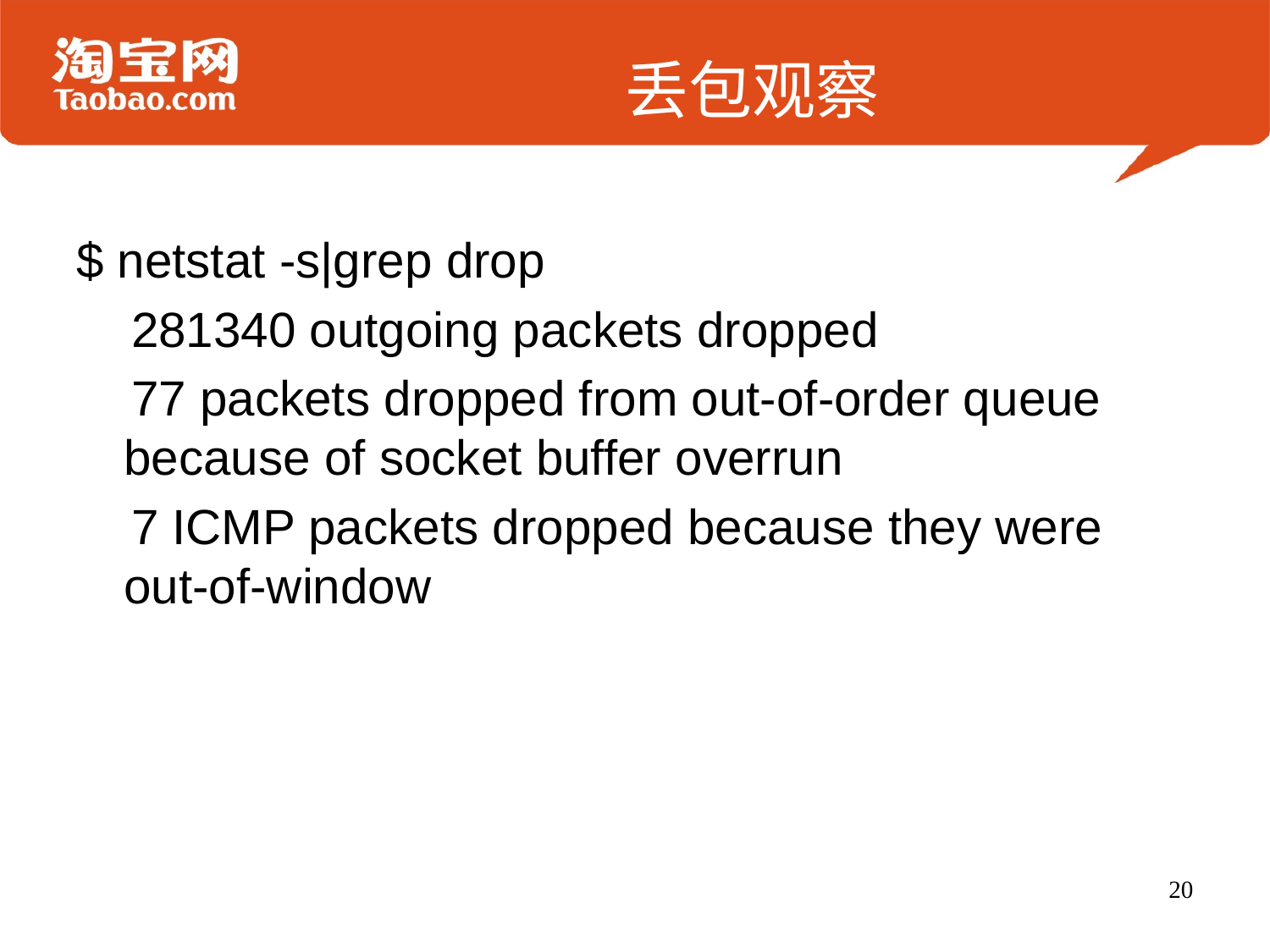

# 丢包观察
$ netstat -s|grep drop
    281340 outgoing packets dropped
    77 packets dropped from out-of-order queue because of socket buffer overrun
    7 ICMP packets dropped because they were out-of-window
20